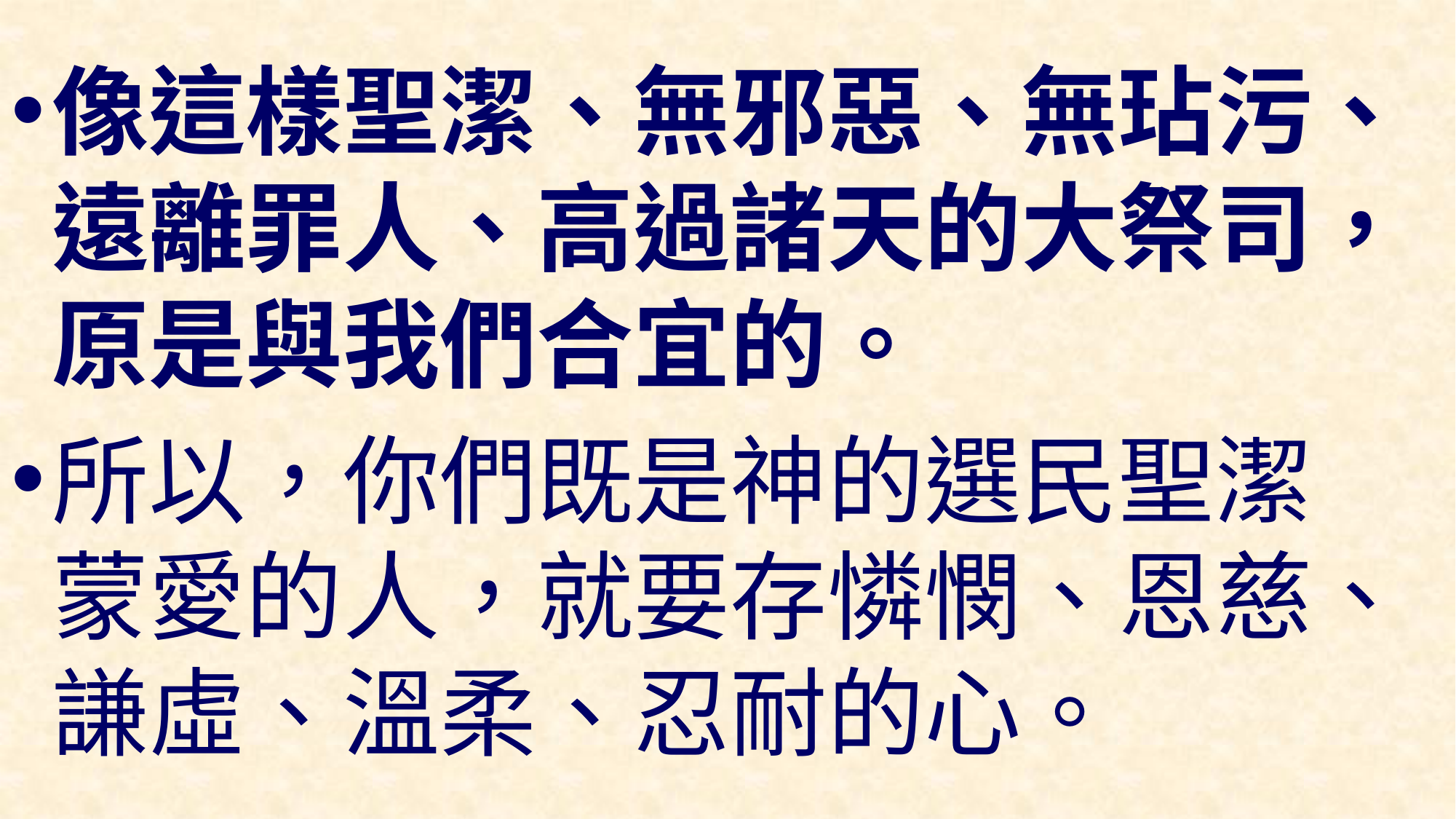

像這樣聖潔、無邪惡、無玷污、遠離罪人、高過諸天的大祭司，原是與我們合宜的。
所以，你們既是神的選民聖潔蒙愛的人，就要存憐憫、恩慈、謙虛、溫柔、忍耐的心。